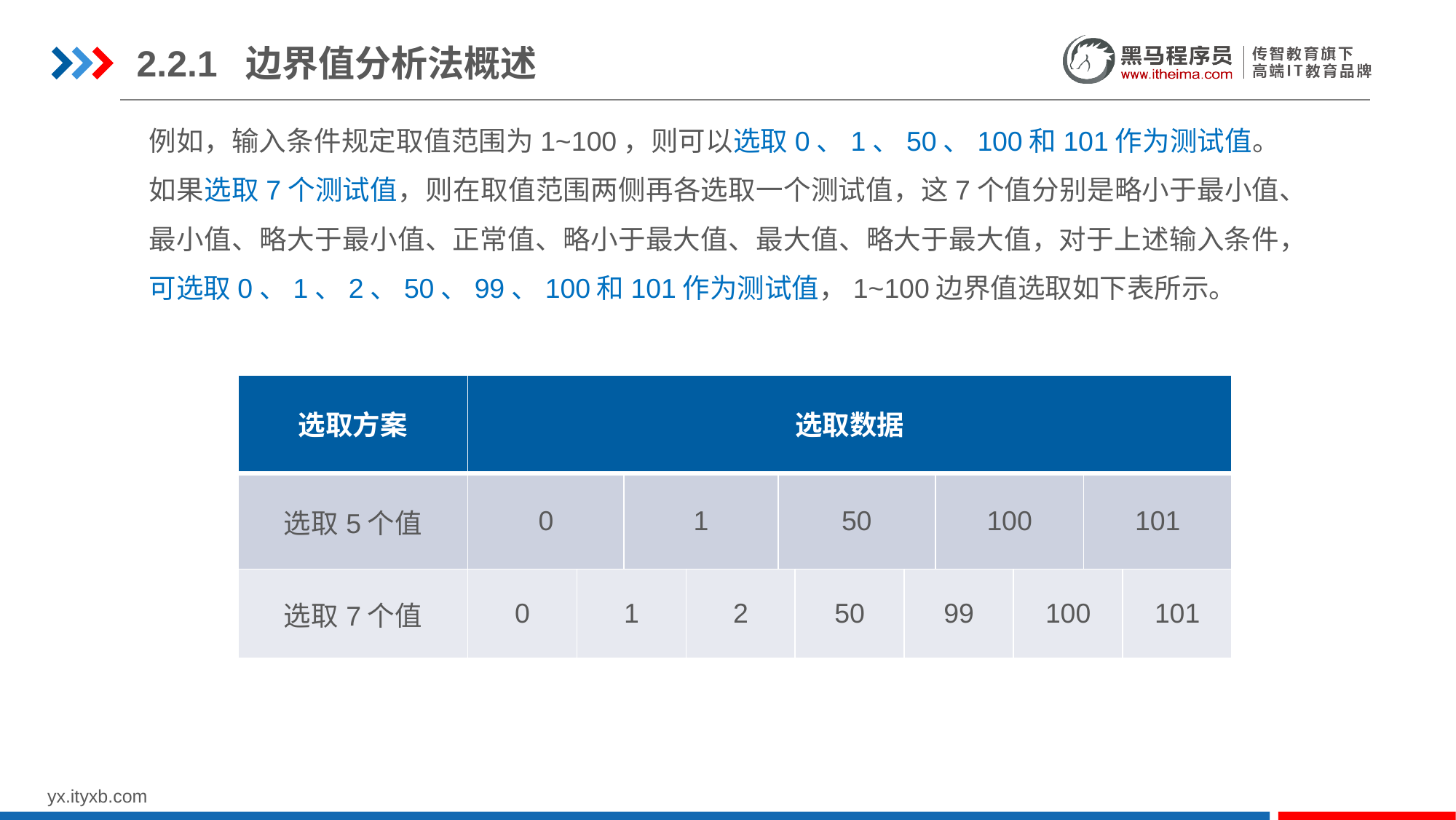

2.2.1	边界值分析法概述
例如，输入条件规定取值范围为1~100，则可以选取0、1、50、100和101作为测试值。如果选取7个测试值，则在取值范围两侧再各选取一个测试值，这7个值分别是略小于最小值、最小值、略大于最小值、正常值、略小于最大值、最大值、略大于最大值，对于上述输入条件，可选取0、1、2、50、99、100和101作为测试值，1~100边界值选取如下表所示。

| 选取方案 | 选取数据 |  |  |  |  |  |  |  |  |  |  |
| --- | --- | --- | --- | --- | --- | --- | --- | --- | --- | --- | --- |
| 选取5个值 | 0 |  | 1 |  | 50 |  |  | 100 |  | 101 |  |
| 选取7个值 | 0 | 1 |  | 2 |  | 50 | 99 |  | 100 |  | 101 |